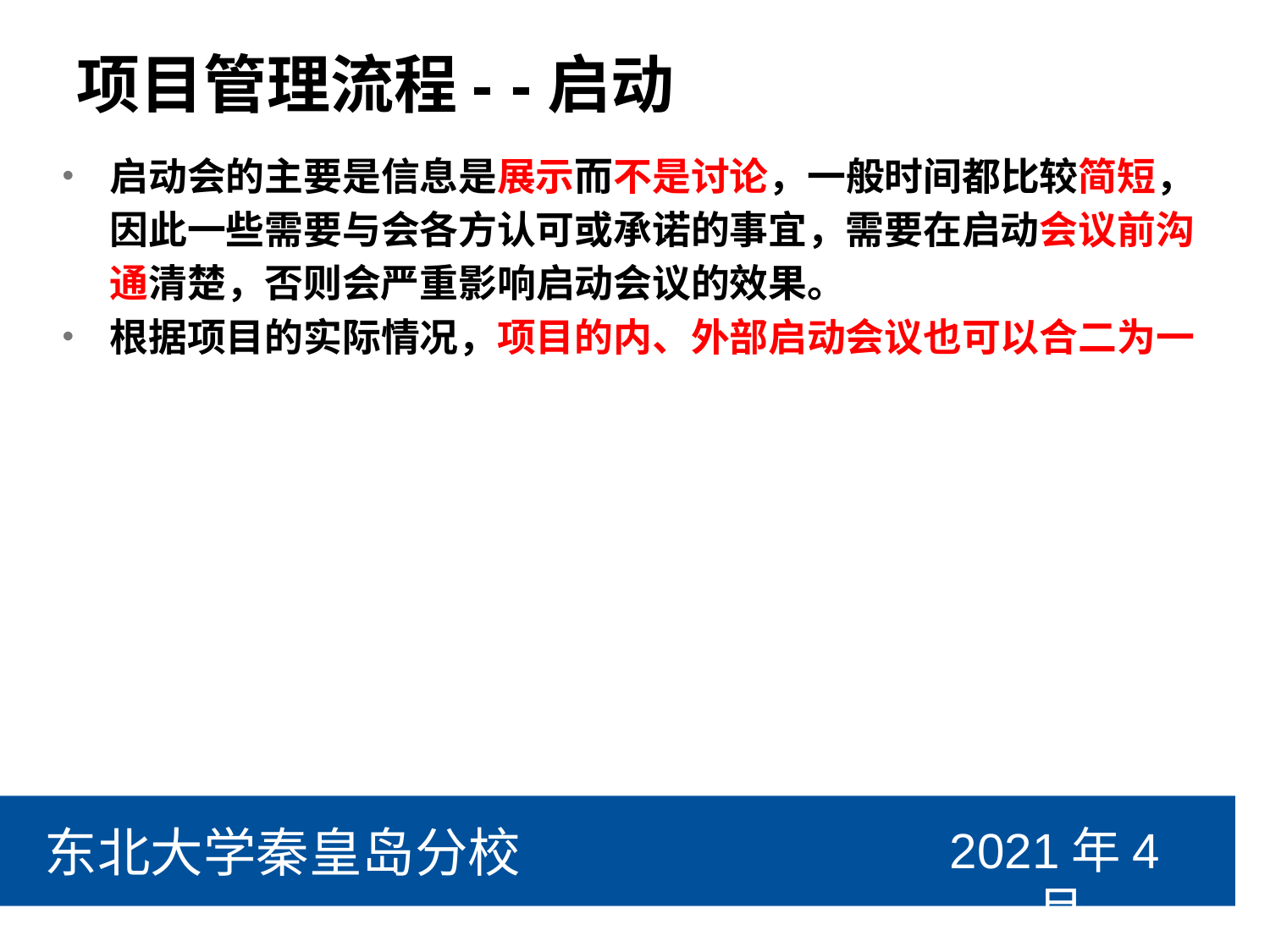

# 项目管理流程- -启动
启动会的主要是信息是展示而不是讨论，一般时间都比较简短，因此一些需要与会各方认可或承诺的事宜，需要在启动会议前沟通清楚，否则会严重影响启动会议的效果。
根据项目的实际情况，项目的内、外部启动会议也可以合二为一